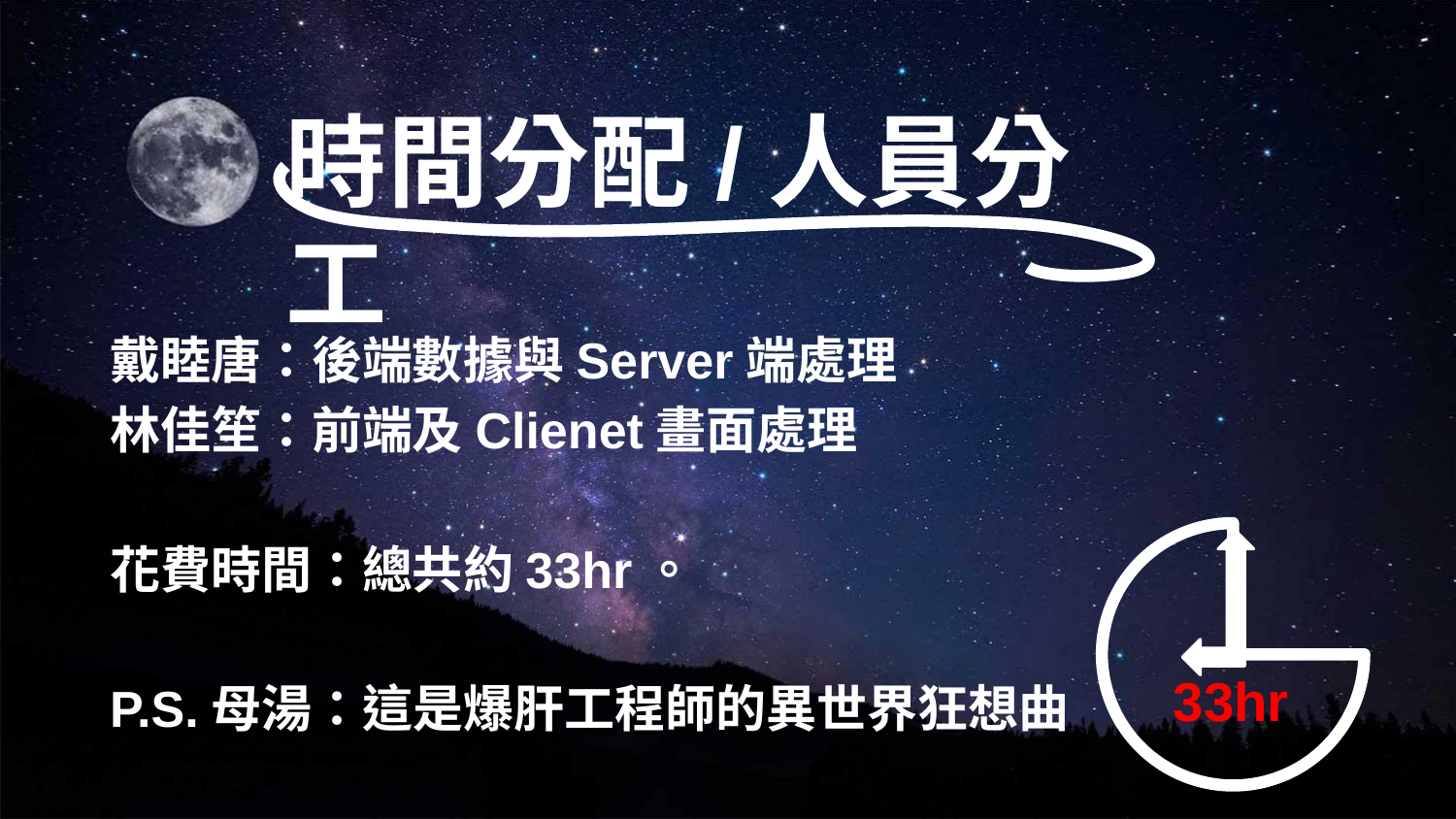

時間分配/人員分工

戴睦唐：後端數據與Server端處理
林佳笙：前端及Clienet畫面處理

花費時間：總共約33hr。

P.S.母湯：這是爆肝工程師的異世界狂想曲

33hr